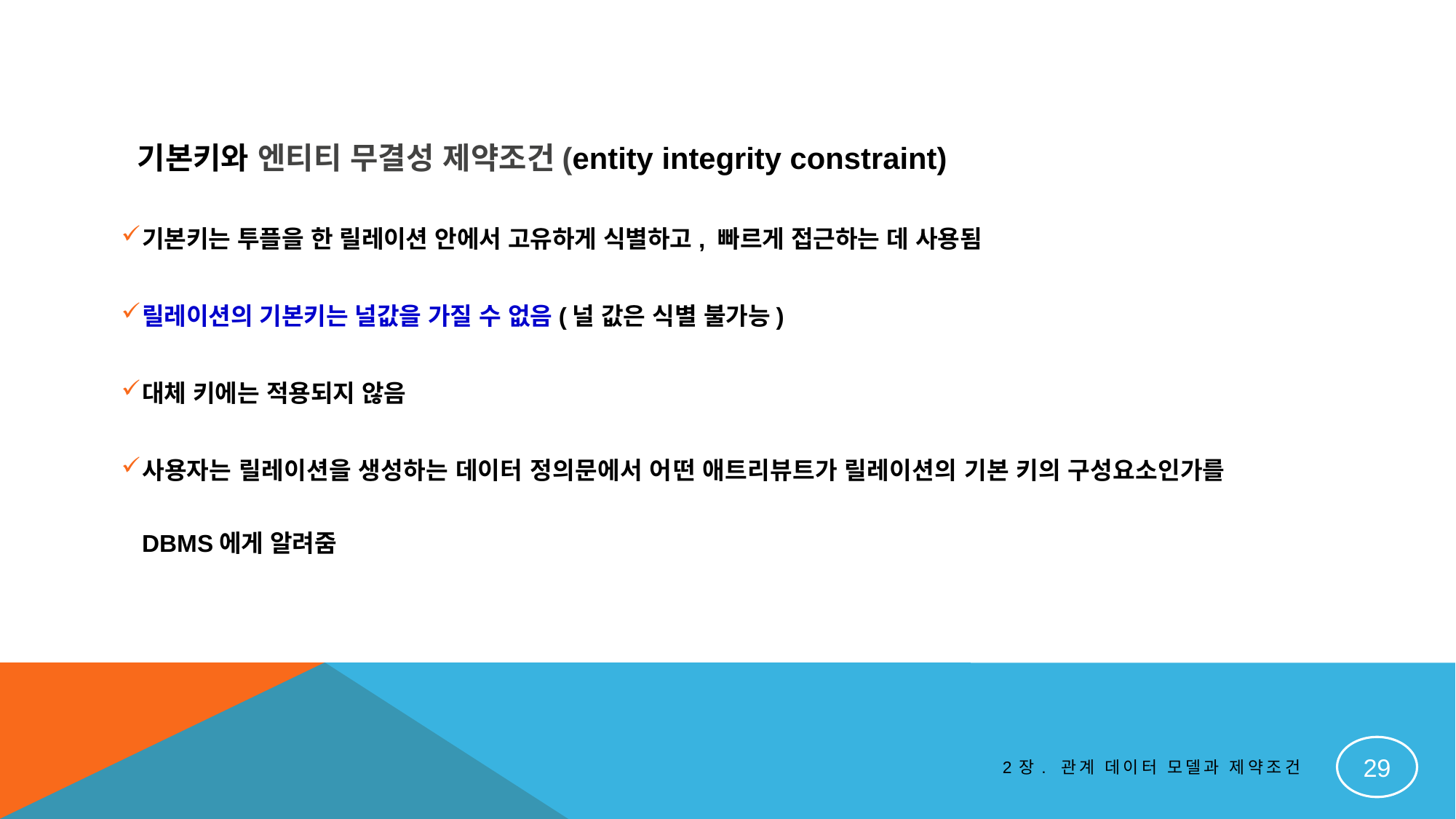

기본키와 엔티티 무결성 제약조건(entity integrity constraint)
기본키는 투플을 한 릴레이션 안에서 고유하게 식별하고, 빠르게 접근하는 데 사용됨
릴레이션의 기본키는 널값을 가질 수 없음(널 값은 식별 불가능)
대체 키에는 적용되지 않음
사용자는 릴레이션을 생성하는 데이터 정의문에서 어떤 애트리뷰트가 릴레이션의 기본 키의 구성요소인가를 DBMS에게 알려줌

29
2장. 관계 데이터 모델과 제약조건